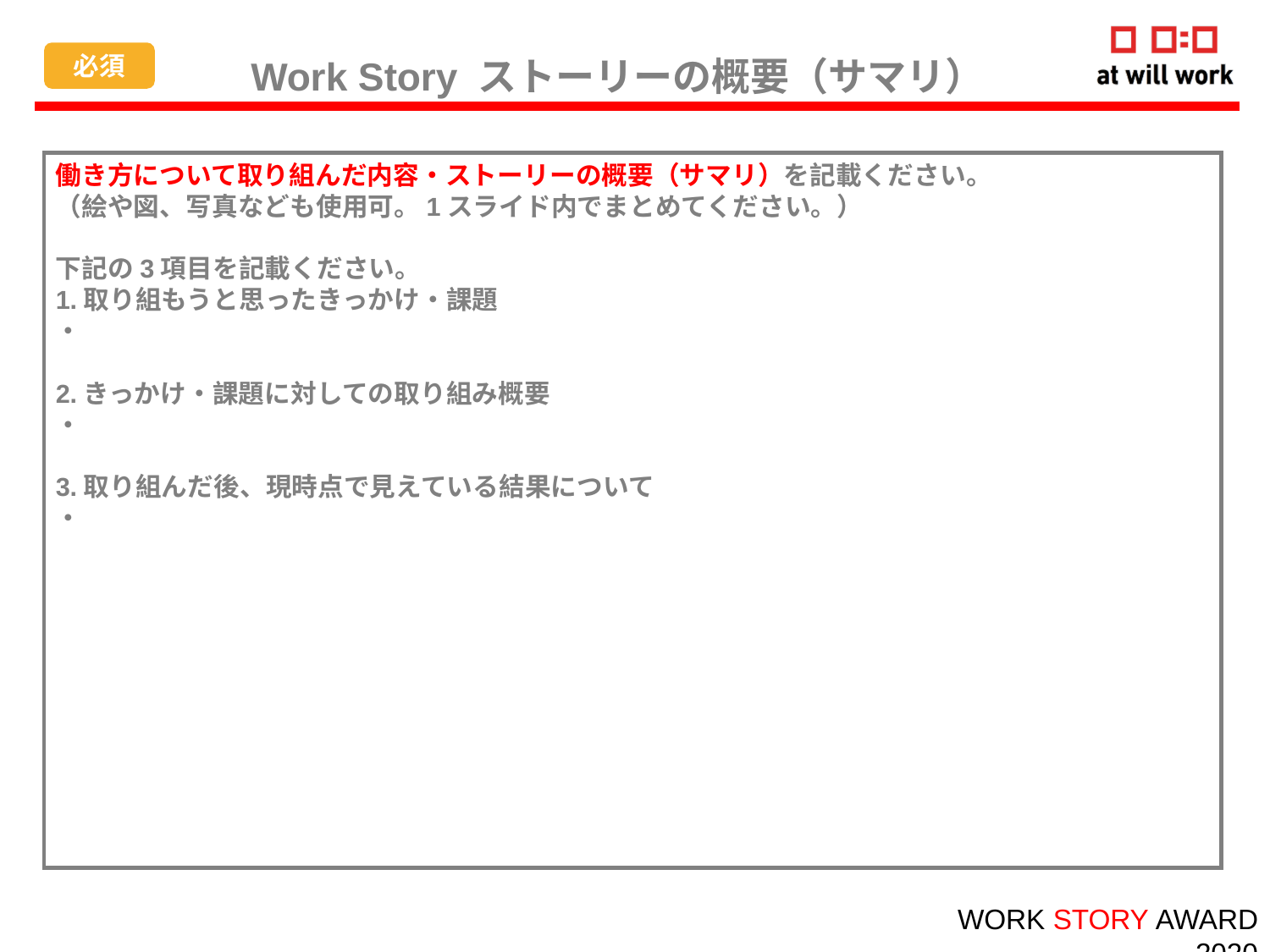

必須
　　　　　Work Story ストーリーの概要（サマリ）
働き方について取り組んだ内容・ストーリーの概要（サマリ）を記載ください。
（絵や図、写真なども使用可。1スライド内でまとめてください。）
下記の3項目を記載ください。
1.取り組もうと思ったきっかけ・課題
・

2.きっかけ・課題に対しての取り組み概要
・

3.取り組んだ後、現時点で見えている結果について
・